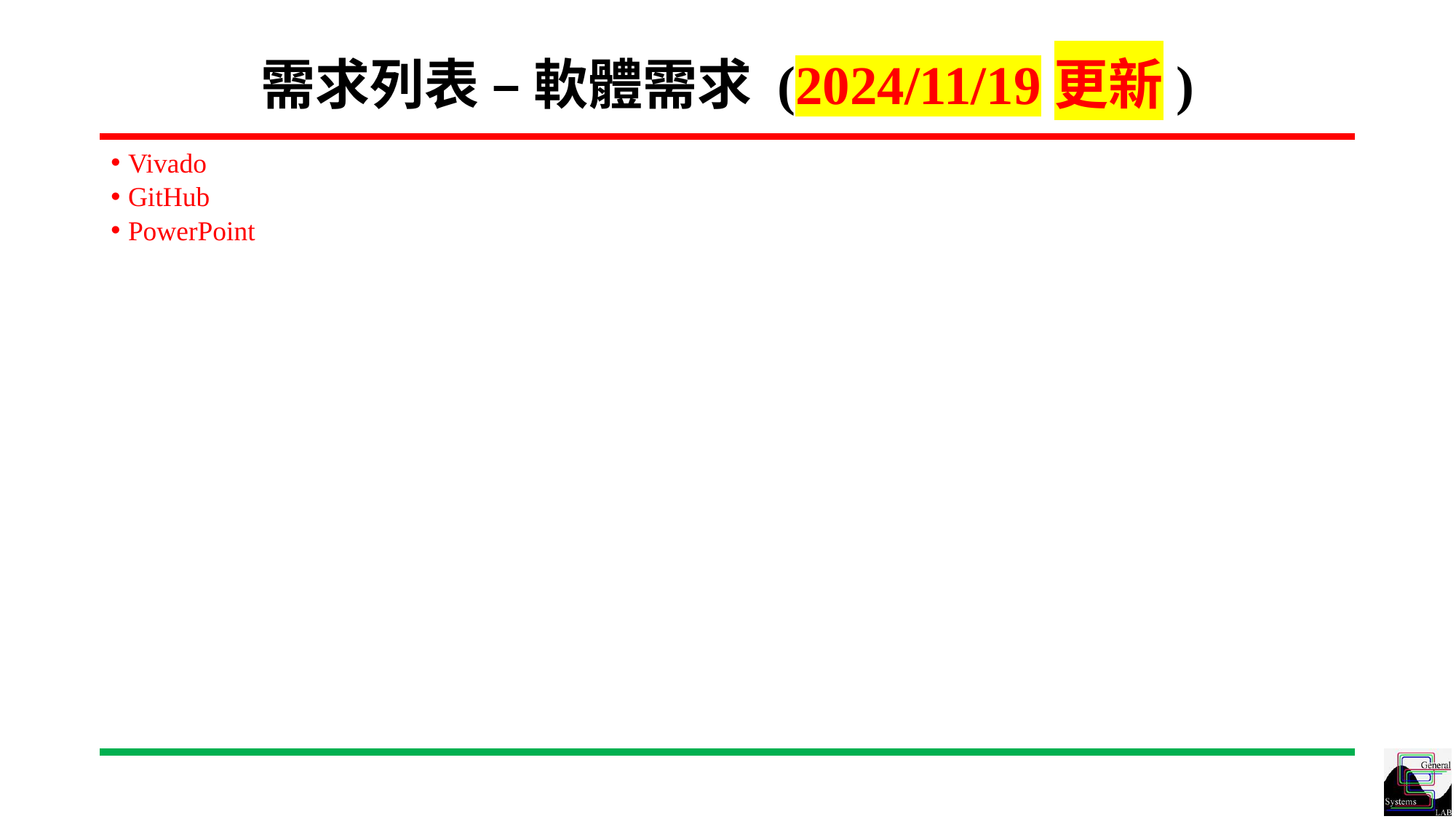

# 需求列表 – 軟體需求 (2024/11/19更新)
Vivado
GitHub
PowerPoint